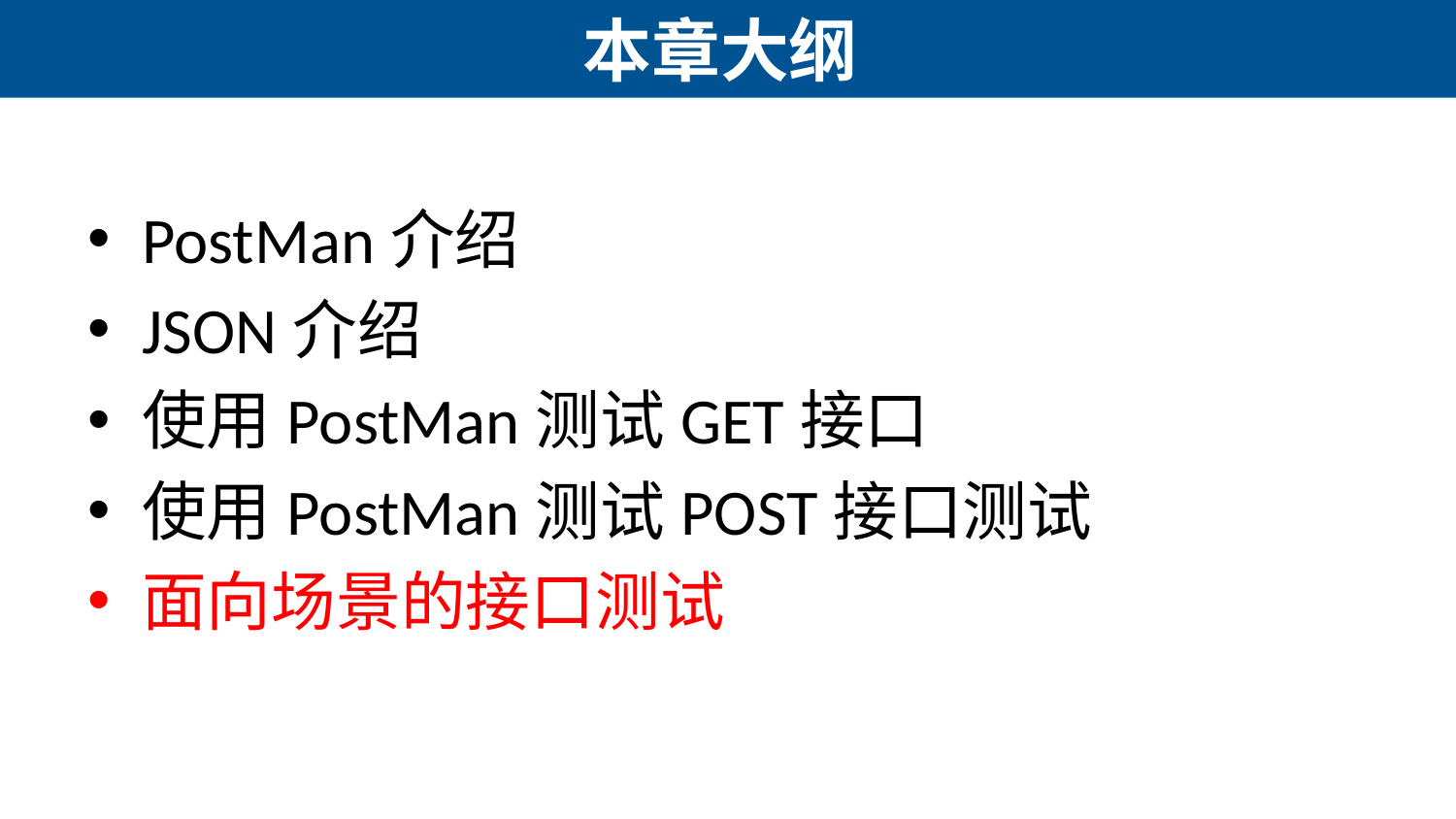

# 本章大纲
PostMan介绍
JSON介绍
使用PostMan测试GET接口
使用PostMan测试POST接口测试
面向场景的接口测试